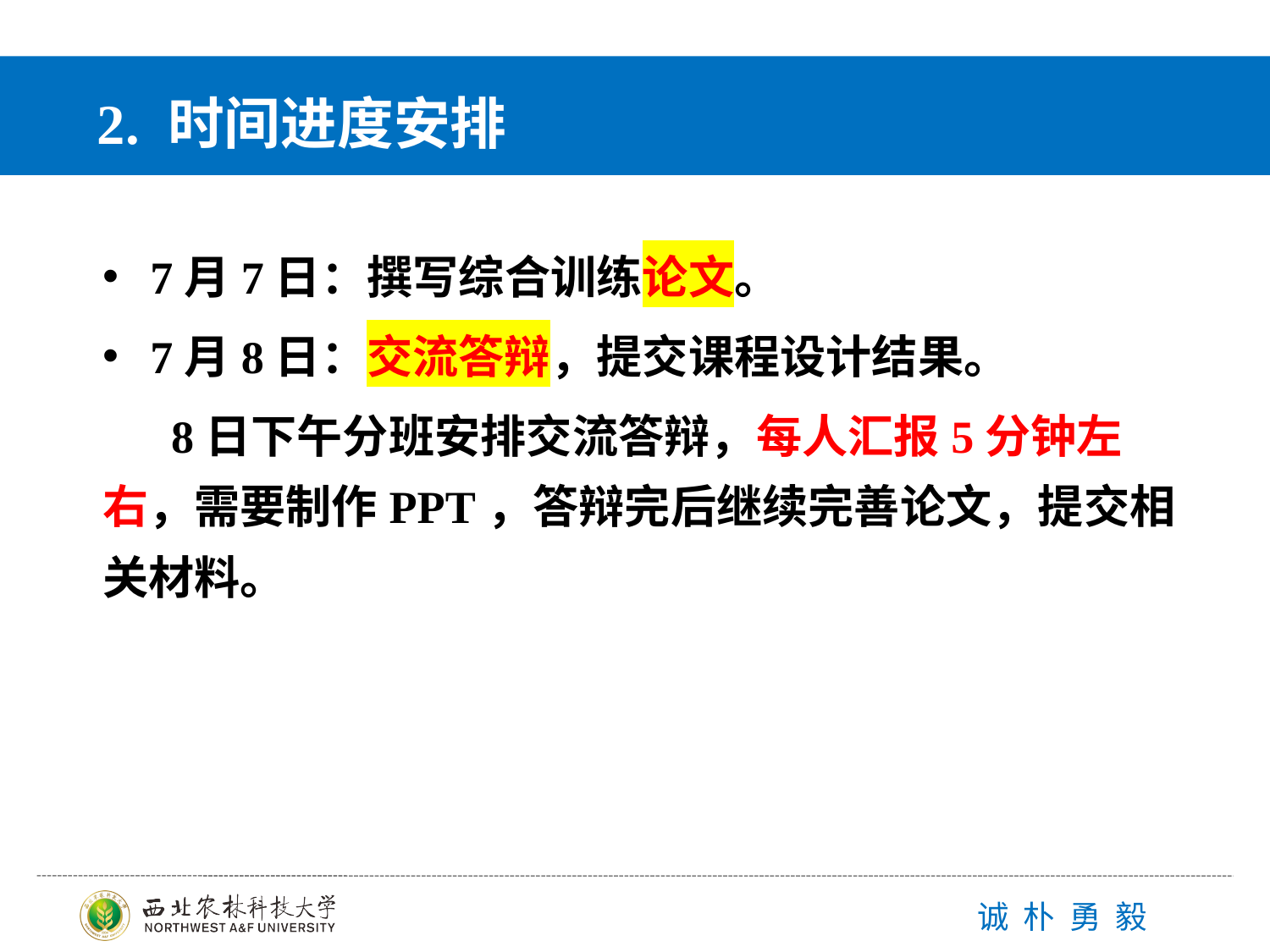

2. 时间进度安排
7月7日：撰写综合训练论文。
7月8日：交流答辩，提交课程设计结果。
      8日下午分班安排交流答辩，每人汇报5分钟左右，需要制作PPT，答辩完后继续完善论文，提交相关材料。